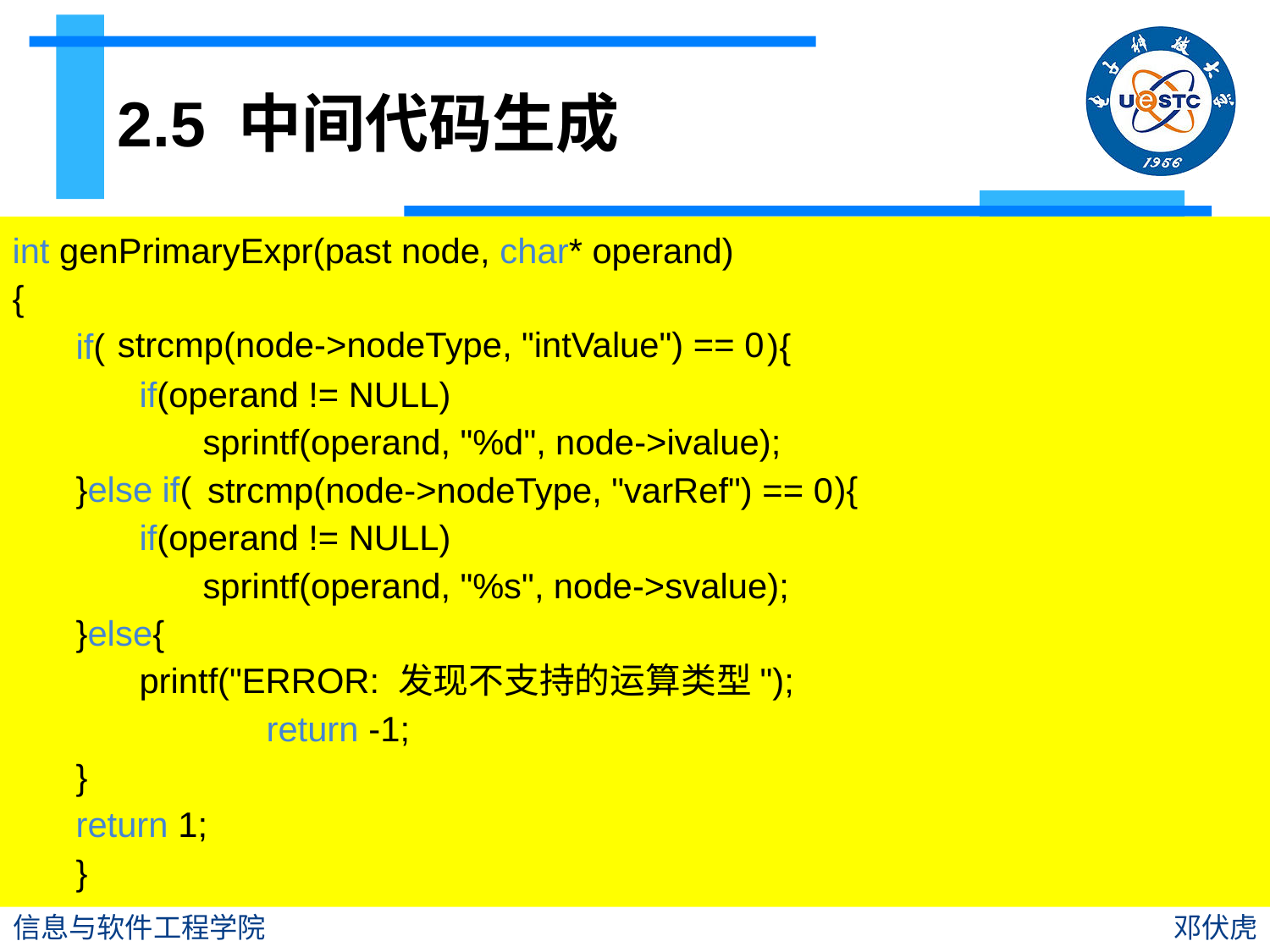

# 2.5 中间代码生成
int genPrimaryExpr(past node, char* operand)
{
if(                                                                    ){
if(operand != NULL)
sprintf(operand, "%d", node->ivalue);
}else if(                                                                  ){
if(operand != NULL)
sprintf(operand, "%s", node->svalue);
}else{
printf("ERROR: 发现不支持的运算类型");
       	return -1;
}
return 1;
}

strcmp(node->nodeType, "intValue") == 0
strcmp(node->nodeType, "varRef") == 0
54
信息与软件工程学院
邓伏虎